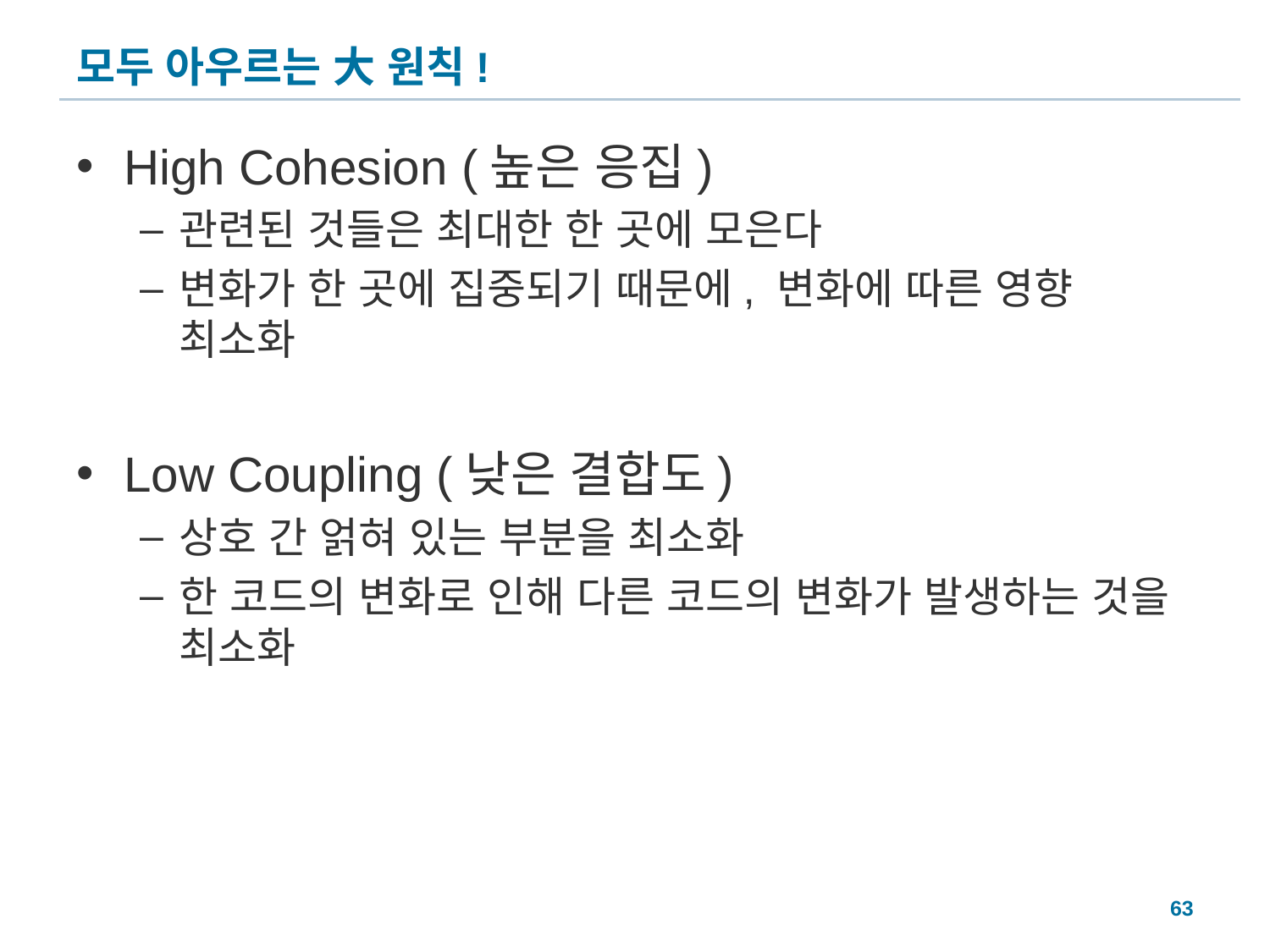

# 모두 아우르는 大 원칙!
High Cohesion (높은 응집)
관련된 것들은 최대한 한 곳에 모은다
변화가 한 곳에 집중되기 때문에, 변화에 따른 영향 최소화

Low Coupling (낮은 결합도)
상호 간 얽혀 있는 부분을 최소화
한 코드의 변화로 인해 다른 코드의 변화가 발생하는 것을 최소화
63